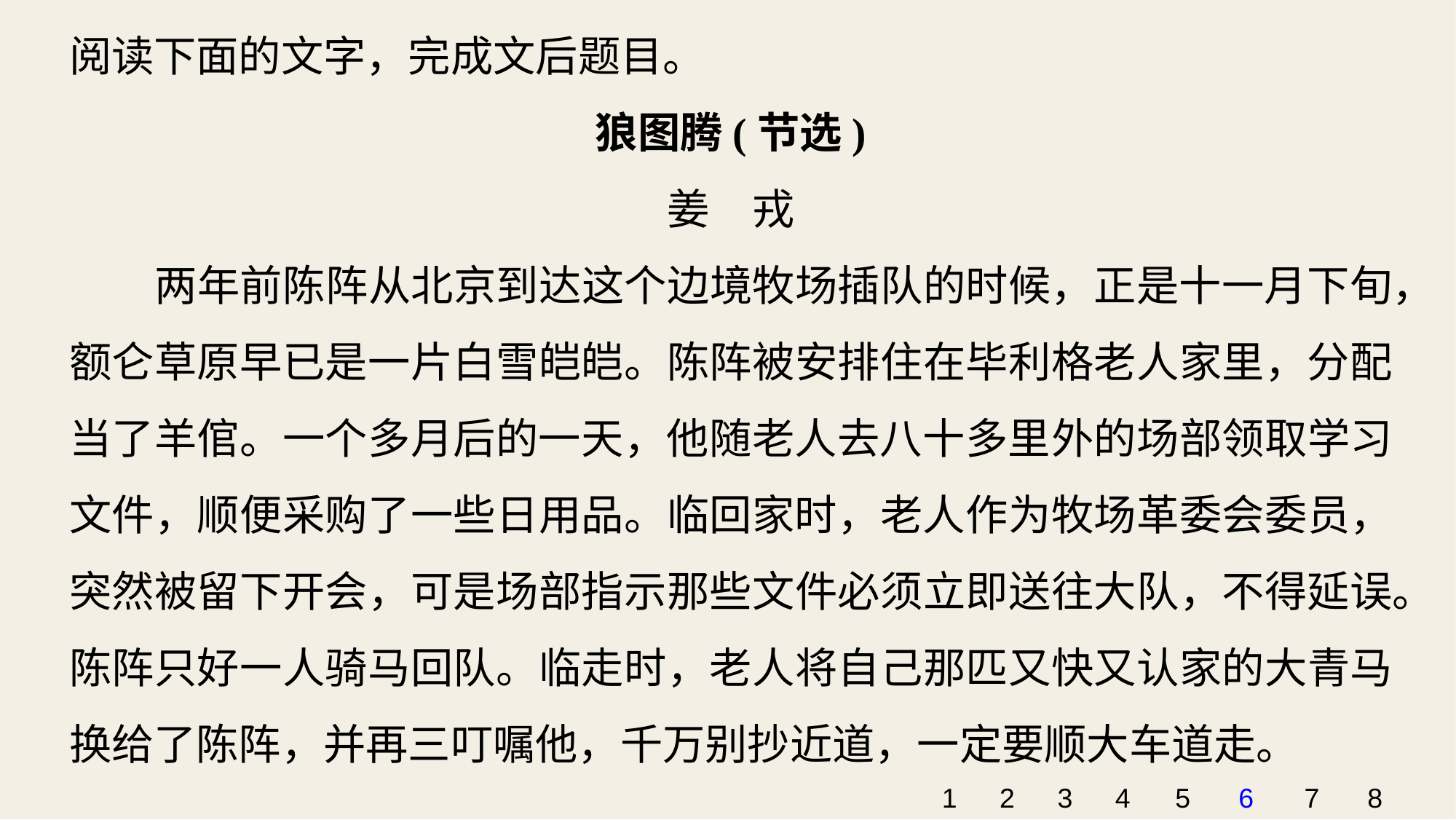

阅读下面的文字，完成文后题目。
狼图腾(节选)
姜　戎
两年前陈阵从北京到达这个边境牧场插队的时候，正是十一月下旬，额仑草原早已是一片白雪皑皑。陈阵被安排住在毕利格老人家里，分配当了羊倌。一个多月后的一天，他随老人去八十多里外的场部领取学习文件，顺便采购了一些日用品。临回家时，老人作为牧场革委会委员，突然被留下开会，可是场部指示那些文件必须立即送往大队，不得延误。陈阵只好一人骑马回队。临走时，老人将自己那匹又快又认家的大青马换给了陈阵，并再三叮嘱他，千万别抄近道，一定要顺大车道走。
1
2
3
4
5
6
7
8